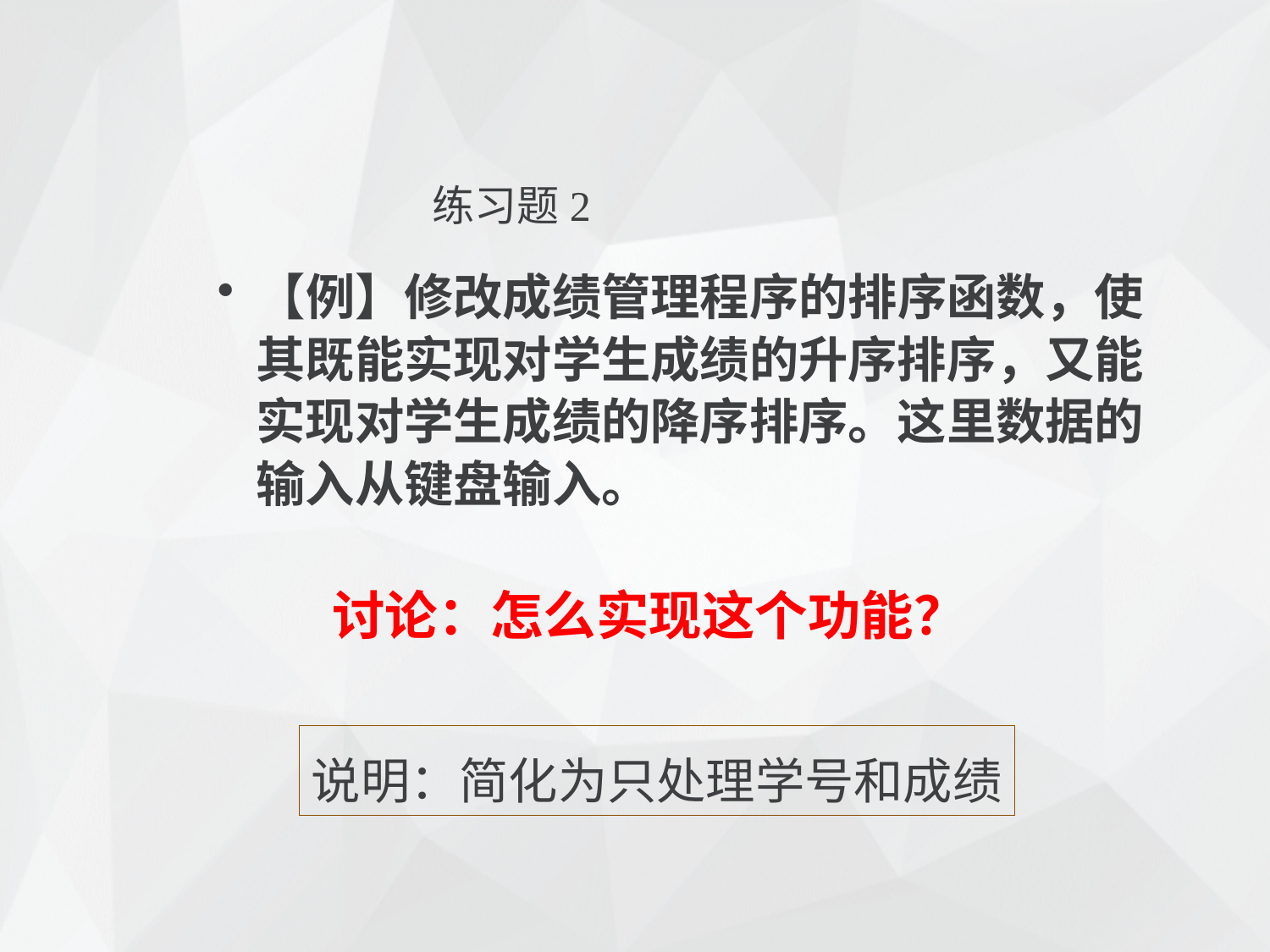

练习题2
【例】修改成绩管理程序的排序函数，使其既能实现对学生成绩的升序排序，又能实现对学生成绩的降序排序。这里数据的输入从键盘输入。
讨论：怎么实现这个功能？
说明：简化为只处理学号和成绩